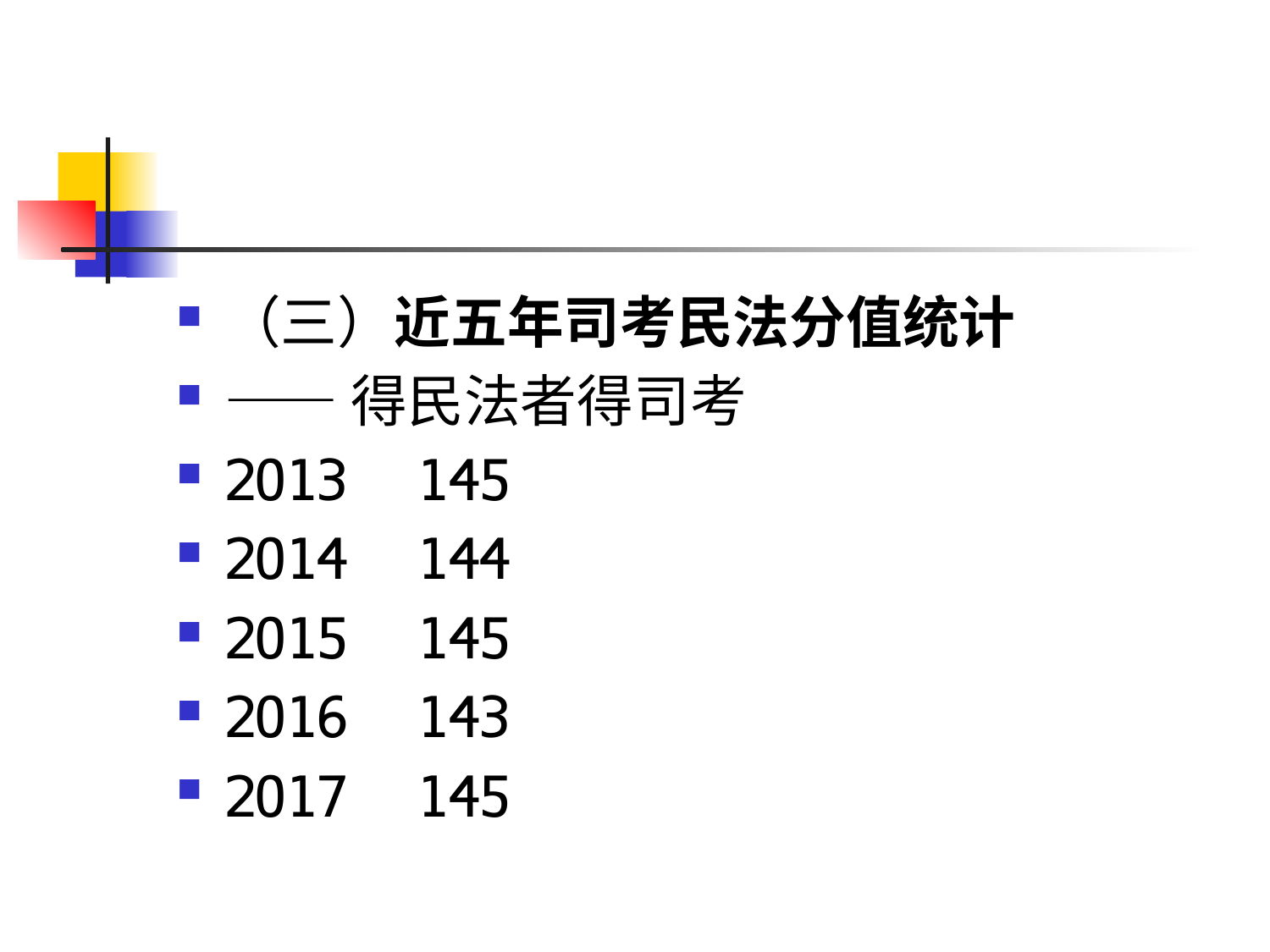

#
（三）近五年司考民法分值统计
——得民法者得司考
2013    145
2014    144
2015    145
2016    143
2017    145